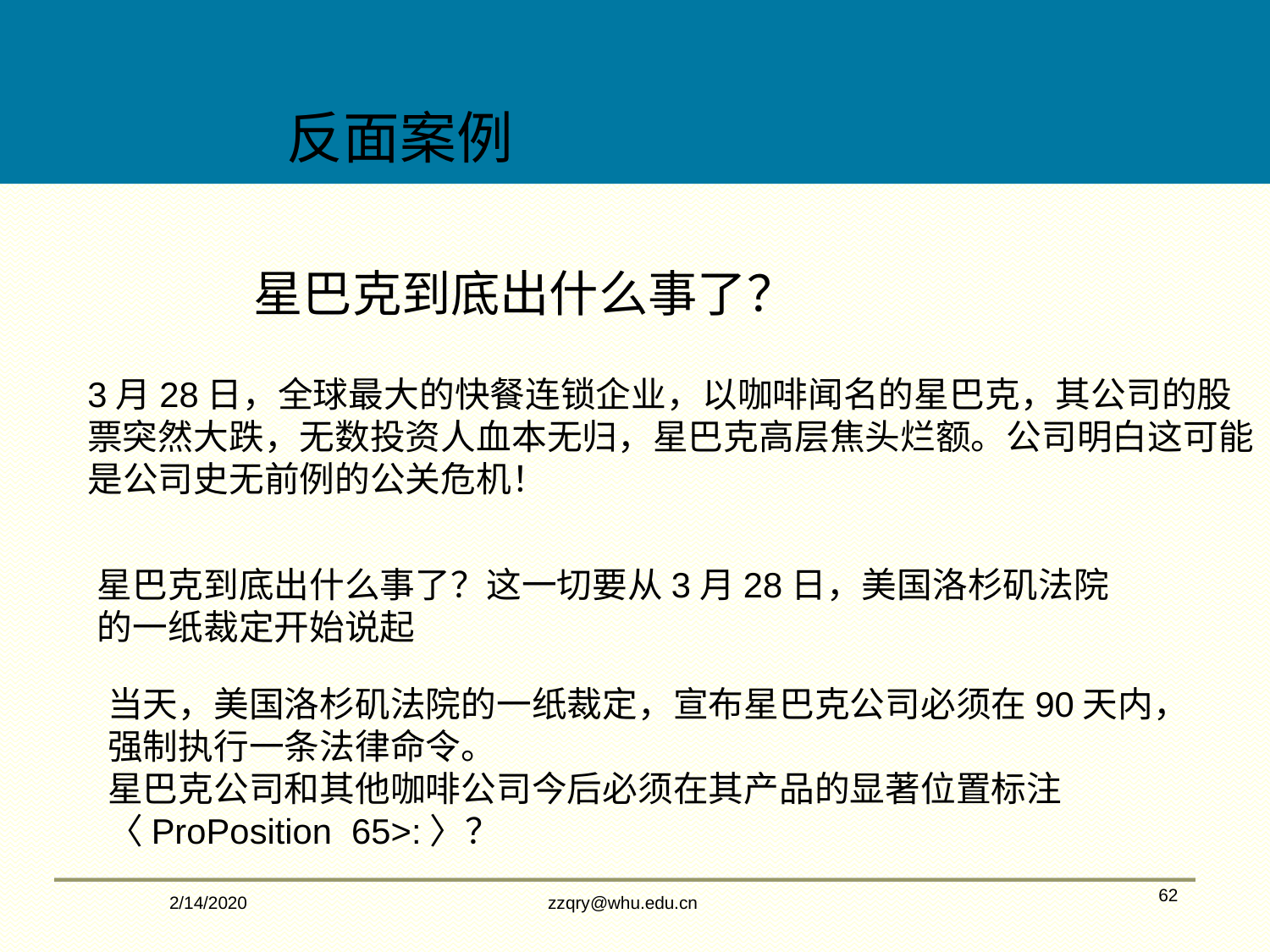

反面案例
星巴克到底出什么事了？
3月28日，全球最大的快餐连锁企业，以咖啡闻名的星巴克，其公司的股票突然大跌，无数投资人血本无归，星巴克高层焦头烂额。公司明白这可能是公司史无前例的公关危机！
星巴克到底出什么事了？这一切要从3月28日，美国洛杉矶法院的一纸裁定开始说起
当天，美国洛杉矶法院的一纸裁定，宣布星巴克公司必须在90天内，强制执行一条法律命令。
星巴克公司和其他咖啡公司今后必须在其产品的显著位置标注〈ProPosition  65>:〉？
2/14/2020
zzqry@whu.edu.cn
62